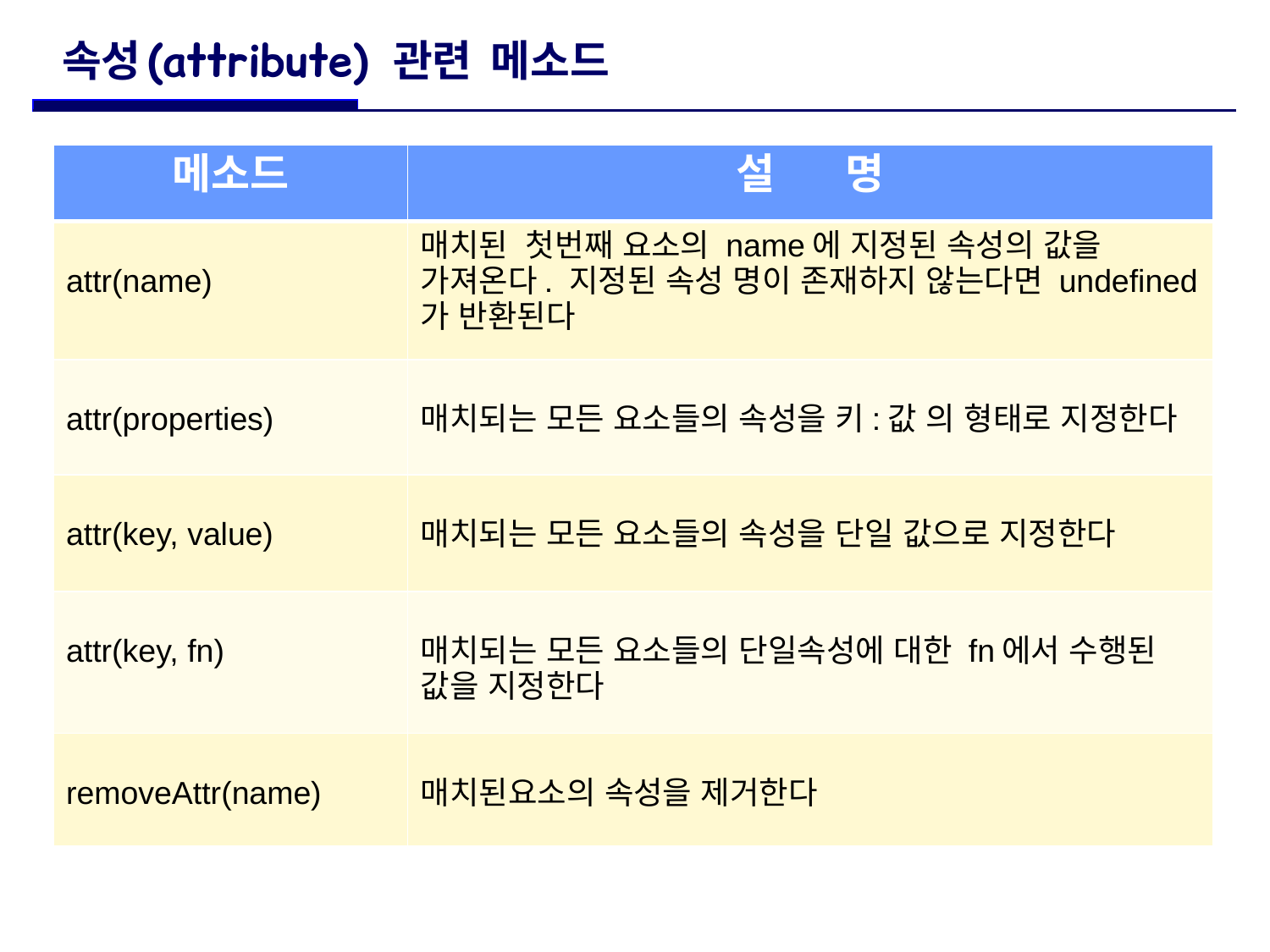

# 속성(attribute) 관련 메소드
메소드
| 메소드 | 설 명 |
| --- | --- |
| attr(name) | 매치된 첫번째 요소의 name에 지정된 속성의 값을 가져온다. 지정된 속성 명이 존재하지 않는다면 undefined가 반환된다 |
| attr(properties) | 매치되는 모든 요소들의 속성을 키:값 의 형태로 지정한다 |
| attr(key, value) | 매치되는 모든 요소들의 속성을 단일 값으로 지정한다 |
| attr(key, fn) | 매치되는 모든 요소들의 단일속성에 대한 fn에서 수행된 값을 지정한다 |
| removeAttr(name) | 매치된요소의 속성을 제거한다 |